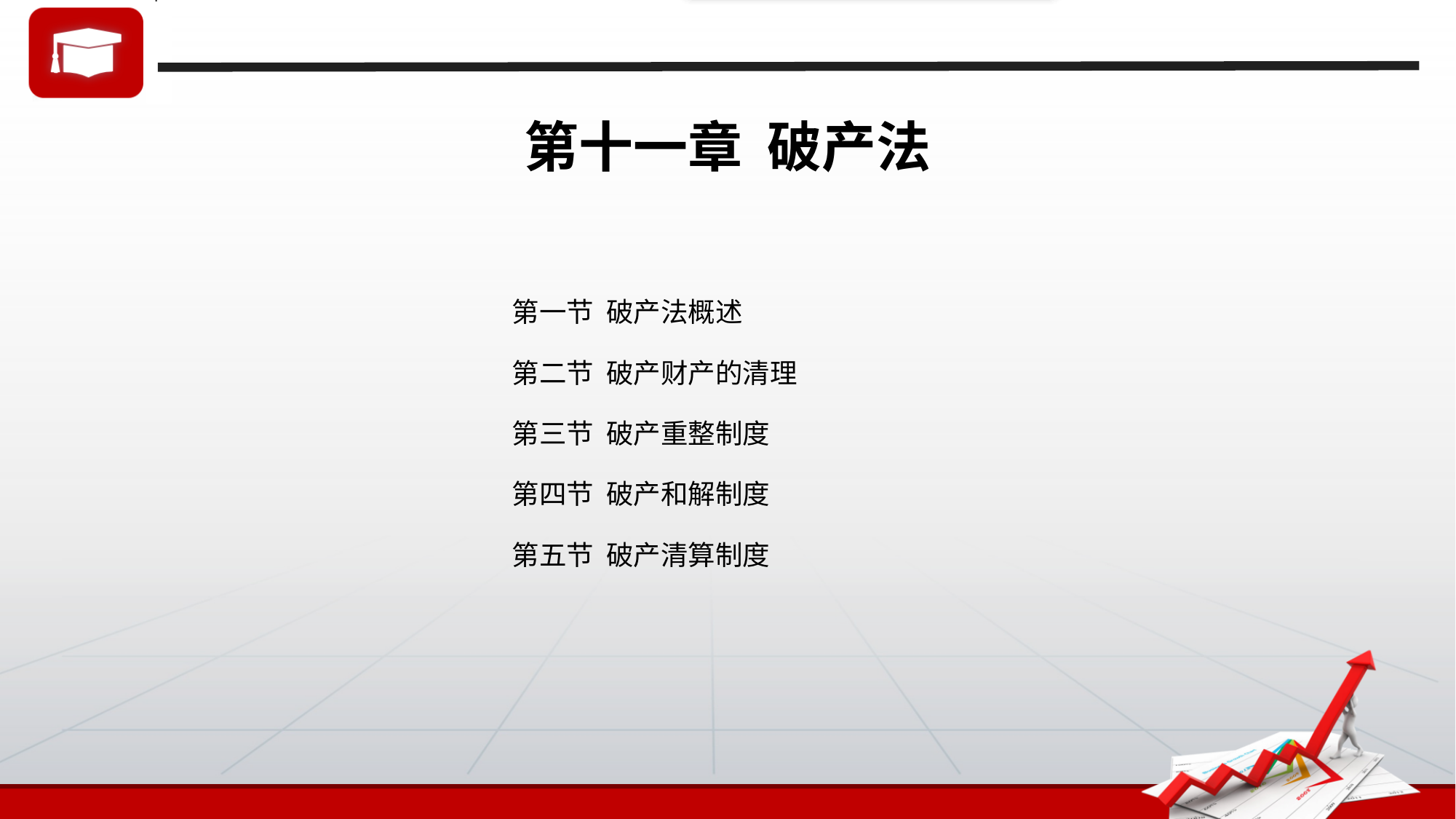

# 第十一章  破产法

第一节  破产法概述
第二节  破产财产的清理
第三节  破产重整制度
第四节  破产和解制度
第五节  破产清算制度